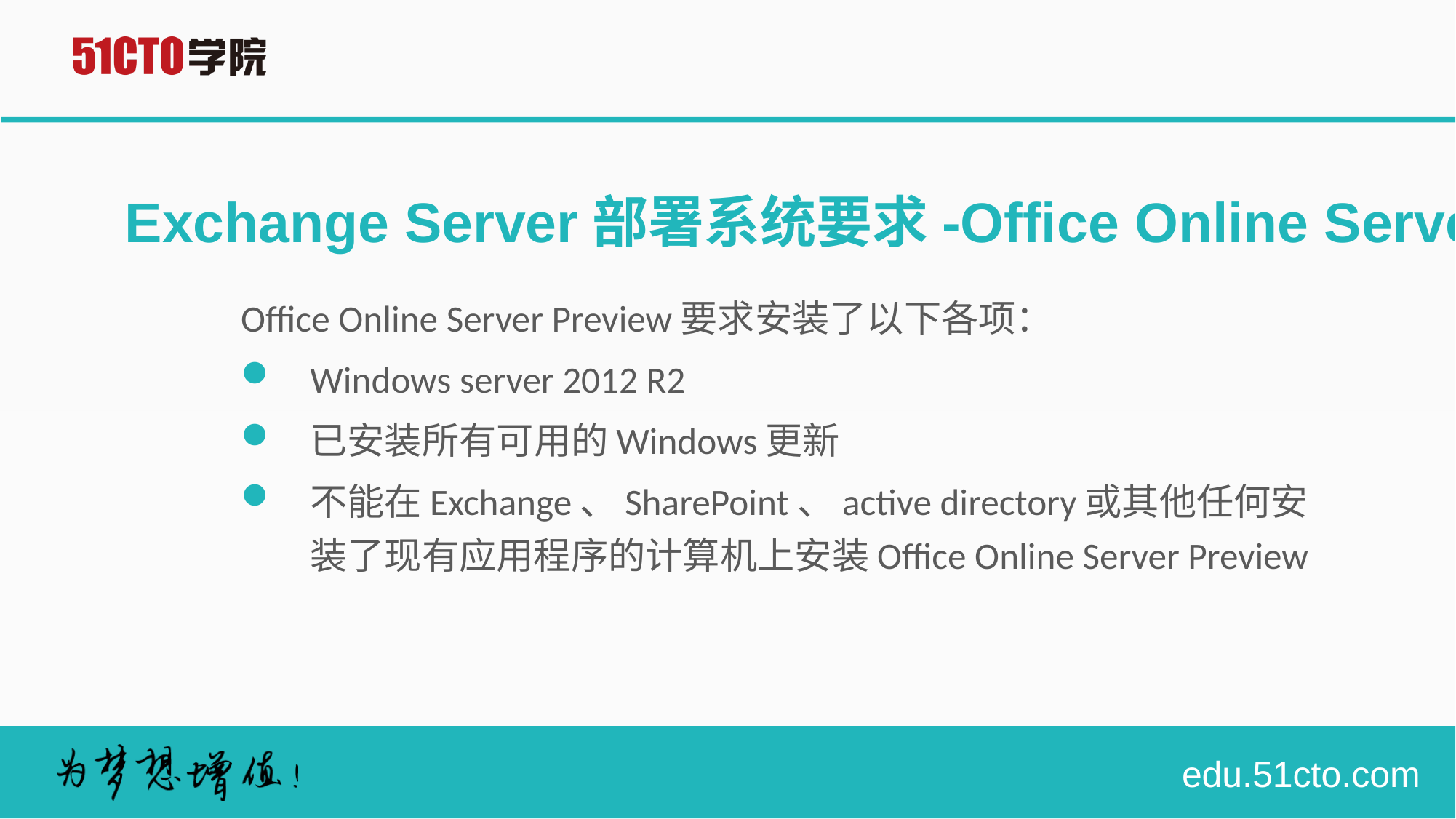

# Exchange Server部署系统要求-Office Online Server
Office Online Server Preview要求安装了以下各项：
Windows server 2012 R2
已安装所有可用的Windows更新
不能在Exchange、SharePoint、active directory或其他任何安装了现有应用程序的计算机上安装Office Online Server Preview